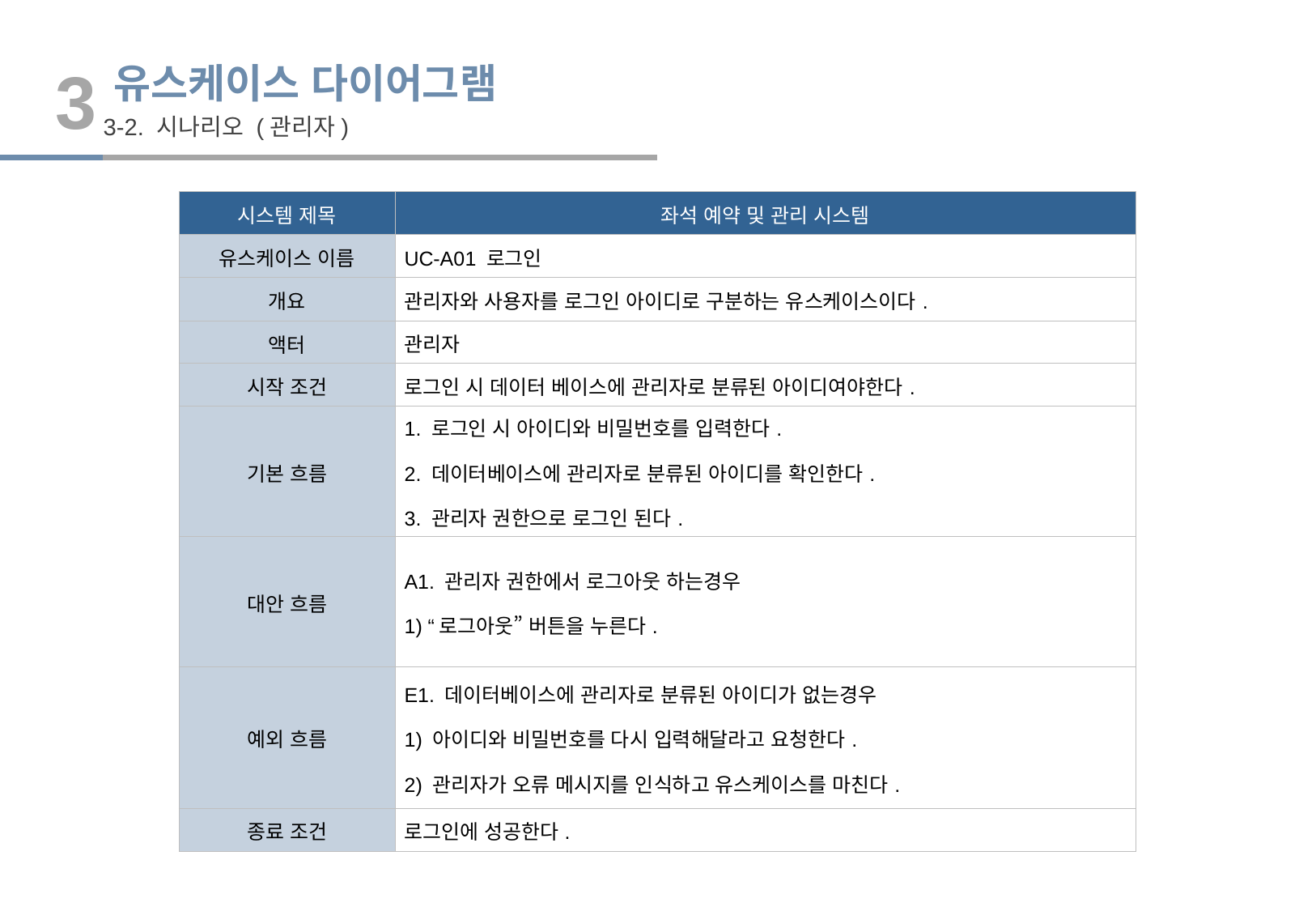

3
유스케이스 다이어그램
3-2. 시나리오 (관리자)
| 시스템 제목 | 좌석 예약 및 관리 시스템 |
| --- | --- |
| 유스케이스 이름 | UC-A01 로그인 |
| 개요 | 관리자와 사용자를 로그인 아이디로 구분하는 유스케이스이다. |
| 액터 | 관리자 |
| 시작 조건 | 로그인 시 데이터 베이스에 관리자로 분류된 아이디여야한다. |
| 기본 흐름 | 1. 로그인 시 아이디와 비밀번호를 입력한다. 2. 데이터베이스에 관리자로 분류된 아이디를 확인한다. 3. 관리자 권한으로 로그인 된다. |
| 대안 흐름 | A1. 관리자 권한에서 로그아웃 하는경우 1) “로그아웃” 버튼을 누른다. |
| 예외 흐름 | E1. 데이터베이스에 관리자로 분류된 아이디가 없는경우 1) 아이디와 비밀번호를 다시 입력해달라고 요청한다. 2) 관리자가 오류 메시지를 인식하고 유스케이스를 마친다. |
| 종료 조건 | 로그인에 성공한다. |